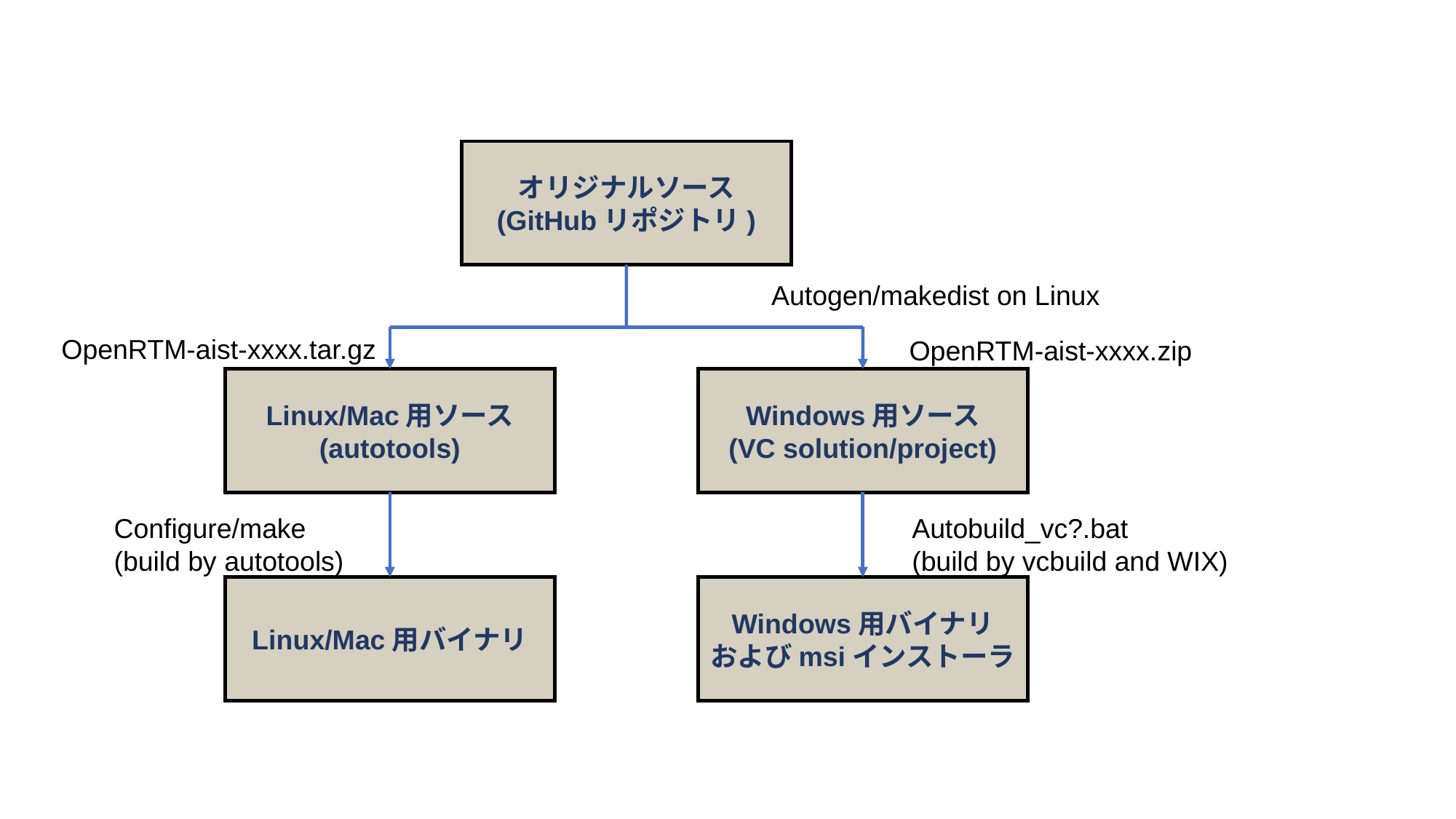

オリジナルソース
(GitHubリポジトリ)
Autogen/makedist on Linux
OpenRTM-aist-xxxx.tar.gz
OpenRTM-aist-xxxx.zip
Linux/Mac用ソース
(autotools)
Windows用ソース
(VC solution/project)
Configure/make
(build by autotools)
Autobuild_vc?.bat
(build by vcbuild and WIX)
Linux/Mac用バイナリ
Windows用バイナリ
およびmsiインストーラ